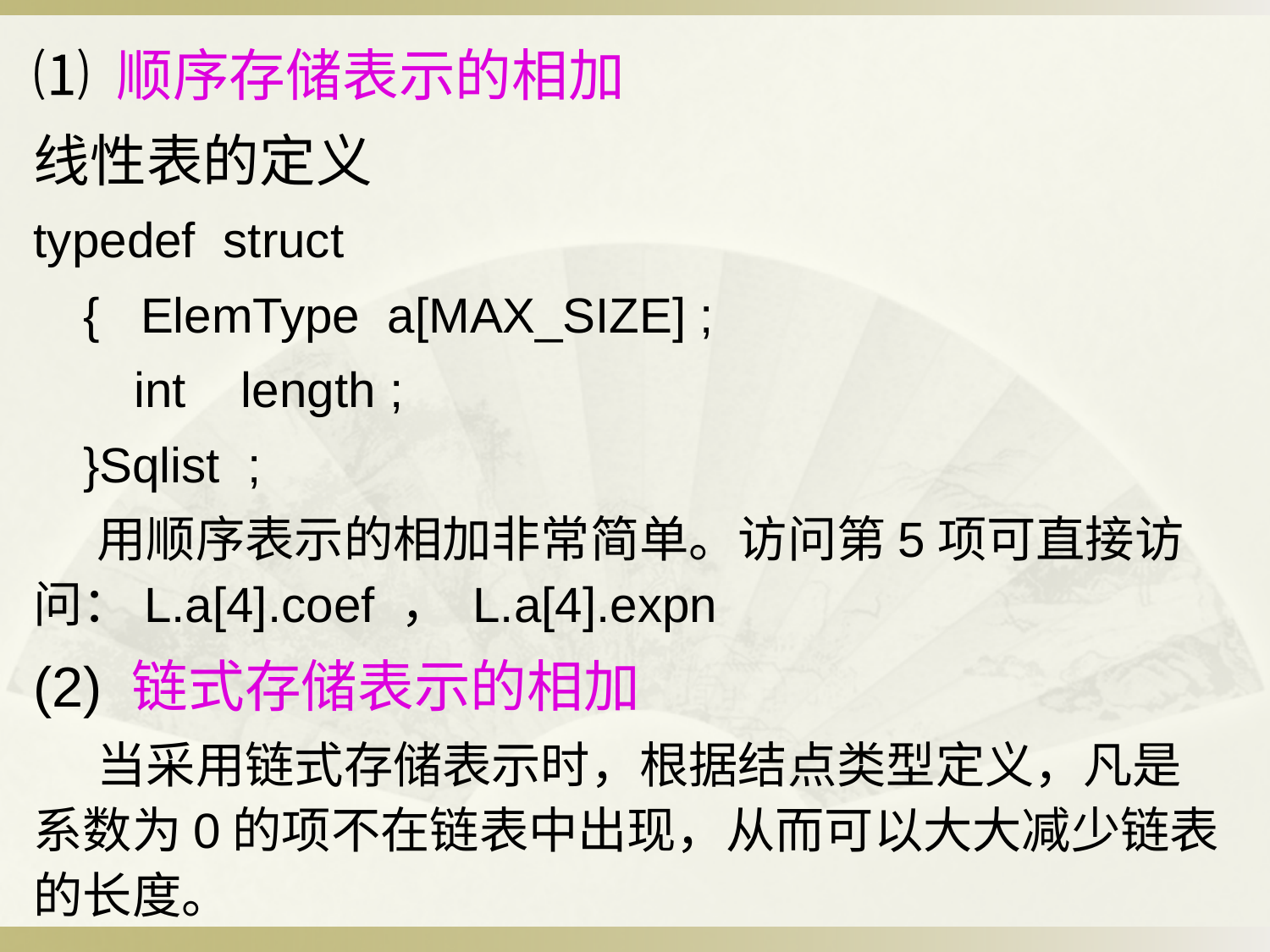

# ⑴ 顺序存储表示的相加
线性表的定义
typedef  struct
{   ElemType  a[MAX_SIZE] ;
int    length ;
}Sqlist  ;
用顺序表示的相加非常简单。访问第5项可直接访问：L.a[4].coef ， L.a[4].expn
(2) 链式存储表示的相加
当采用链式存储表示时，根据结点类型定义，凡是系数为0的项不在链表中出现，从而可以大大减少链表的长度。